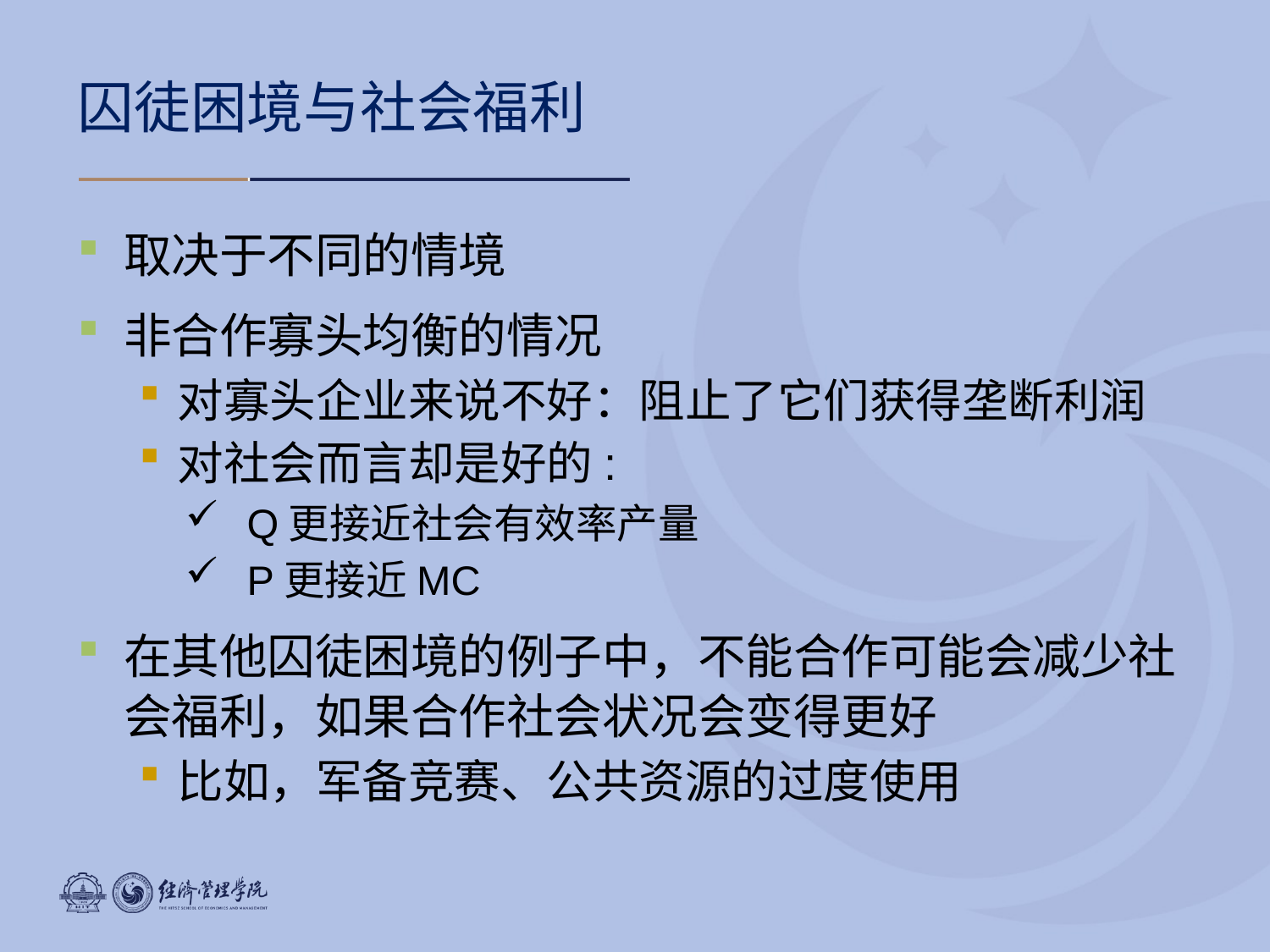

# 囚徒困境与社会福利
取决于不同的情境
非合作寡头均衡的情况
对寡头企业来说不好：阻止了它们获得垄断利润
对社会而言却是好的:
Q更接近社会有效率产量
Р更接近MC
在其他囚徒困境的例子中，不能合作可能会减少社会福利，如果合作社会状况会变得更好
比如，军备竞赛、公共资源的过度使用